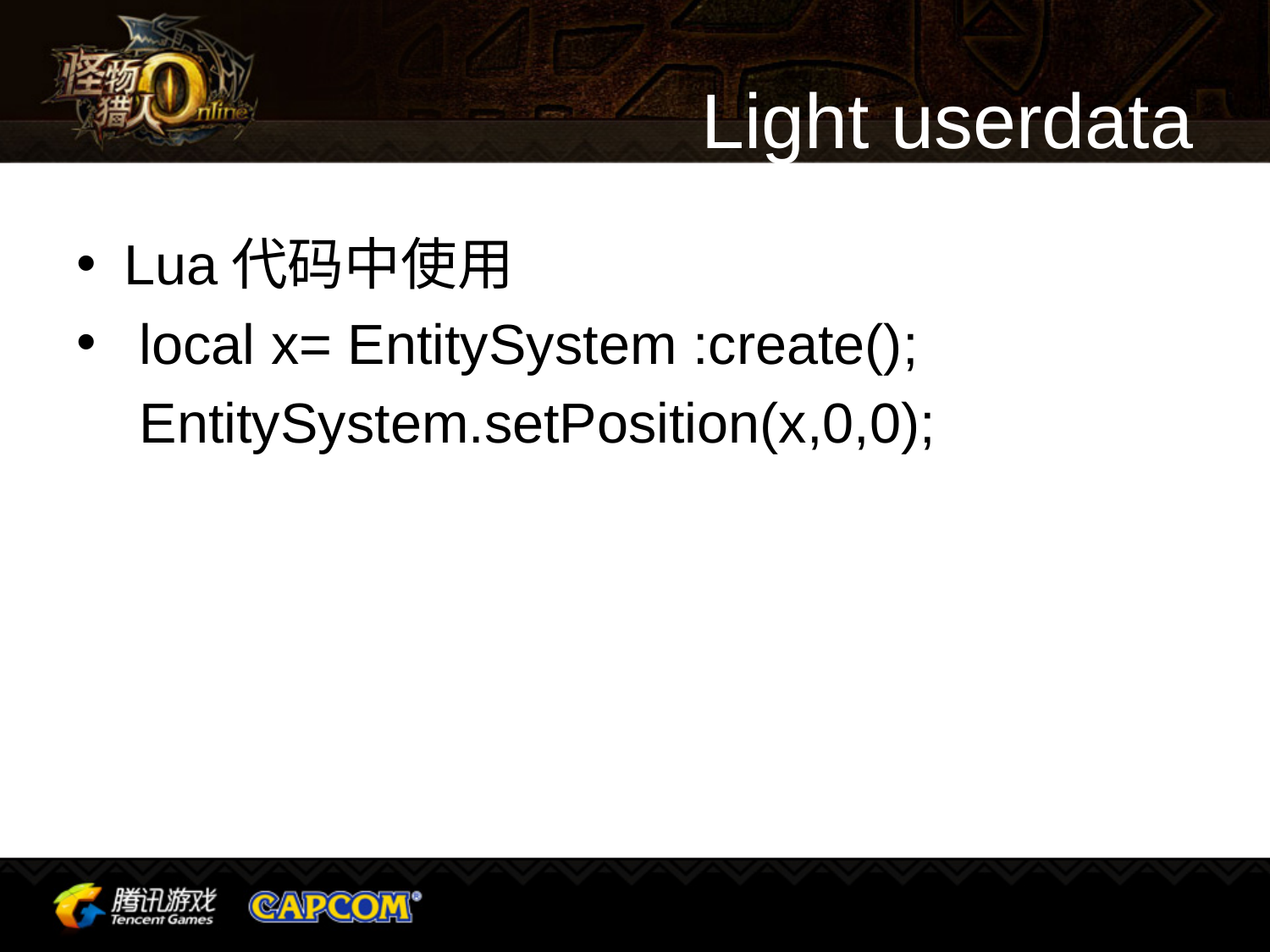

# Light userdata
Lua代码中使用
 local x= EntitySystem :create();
	 EntitySystem.setPosition(x,0,0);